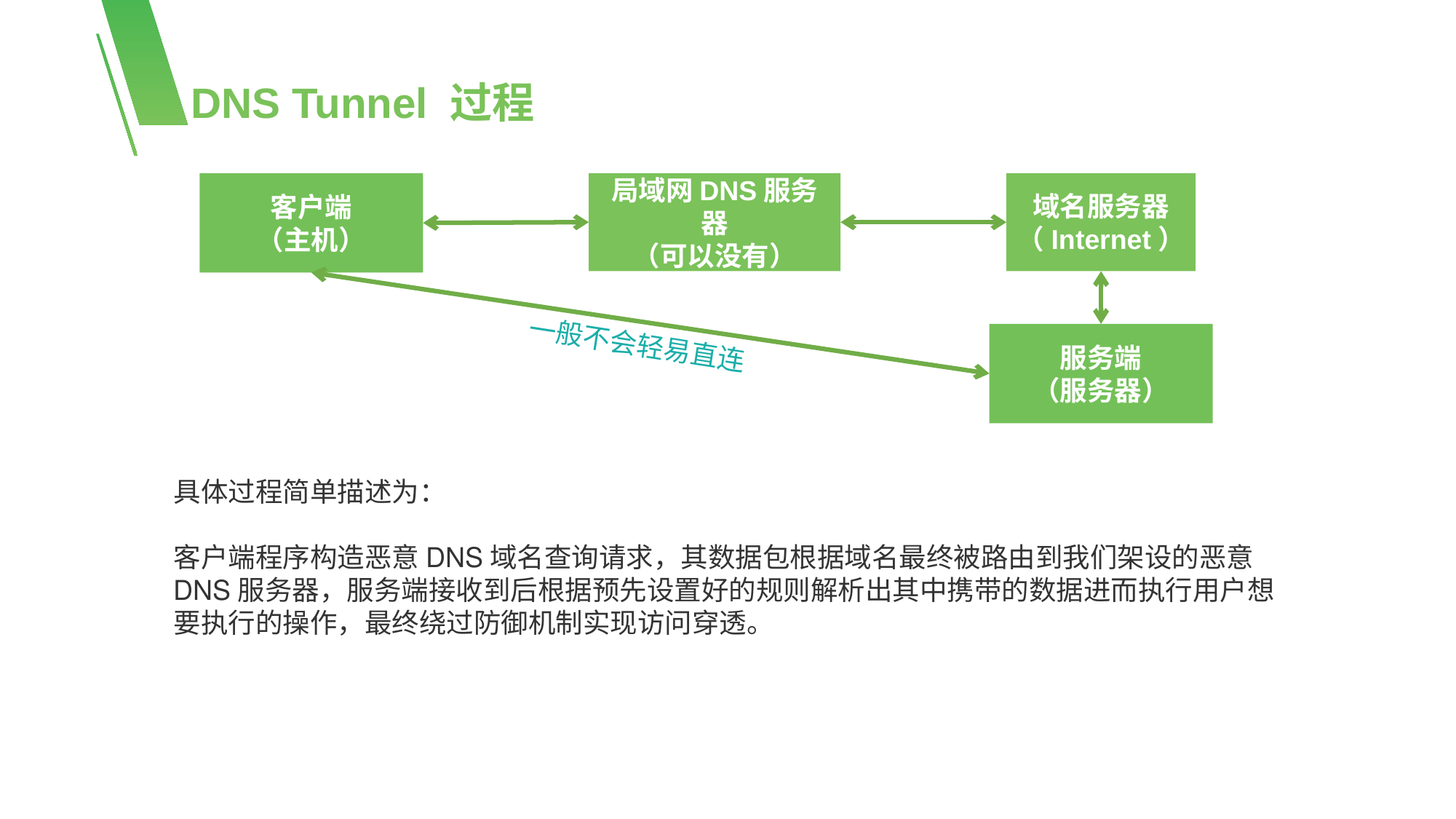

DNS Tunnel 过程
域名服务器
（Internet）
客户端
（主机）
局域网DNS服务器
（可以没有）
服务端
（服务器）
一般不会轻易直连
具体过程简单描述为：

客户端程序构造恶意DNS域名查询请求，其数据包根据域名最终被路由到我们架设的恶意DNS服务器，服务端接收到后根据预先设置好的规则解析出其中携带的数据进而执行用户想要执行的操作，最终绕过防御机制实现访问穿透。